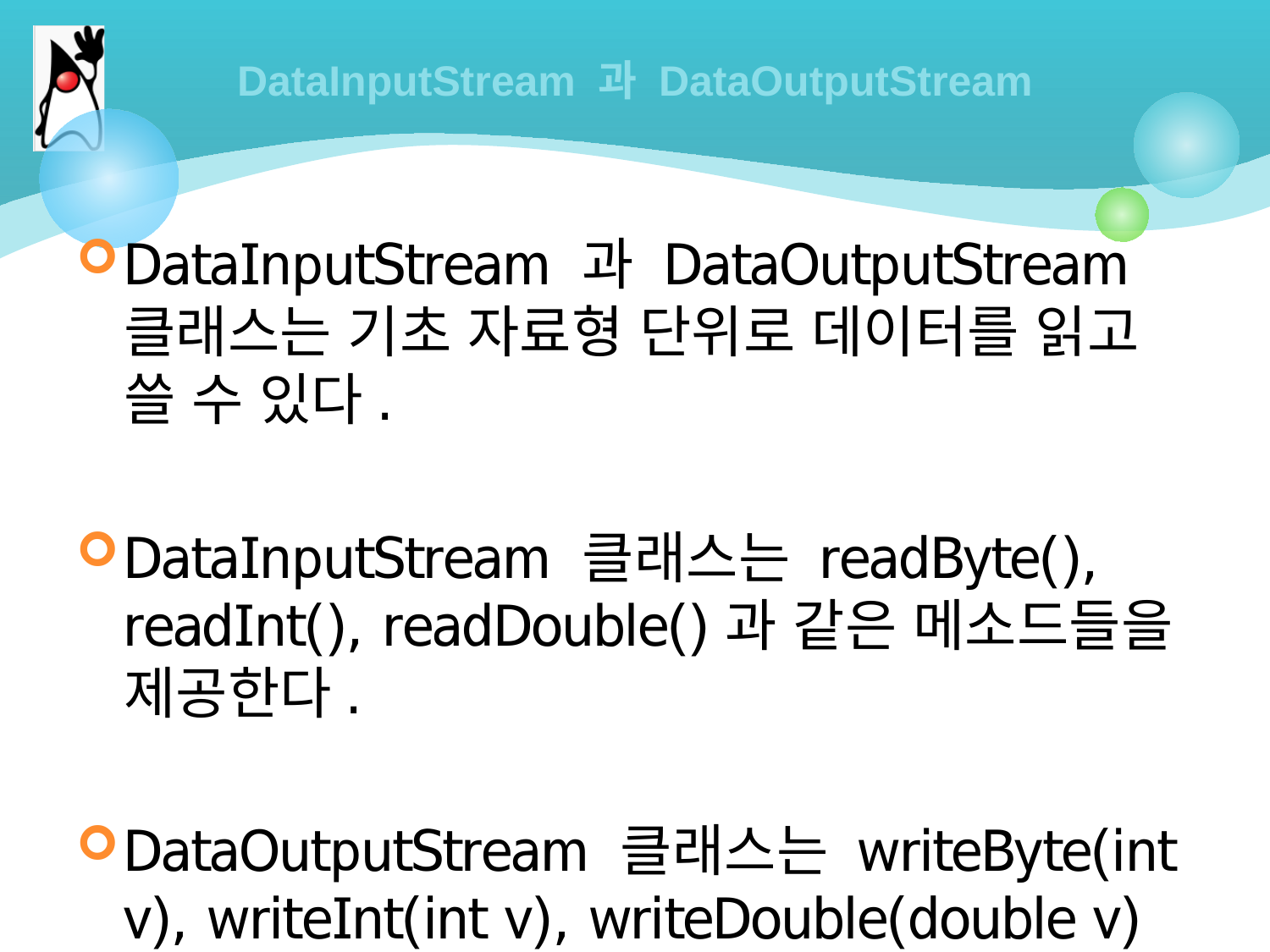

# DataInputStream 과 DataOutputStream
DataInputStream 과 DataOutputStream 클래스는 기초 자료형 단위로 데이터를 읽고 쓸 수 있다.

DataInputStream 클래스는 readByte(), readInt(), readDouble()과 같은 메소드들을 제공한다.

DataOutputStream 클래스는 writeByte(int v), writeInt(int v), writeDouble(double v)와 같은 메소드들을 제공한다.